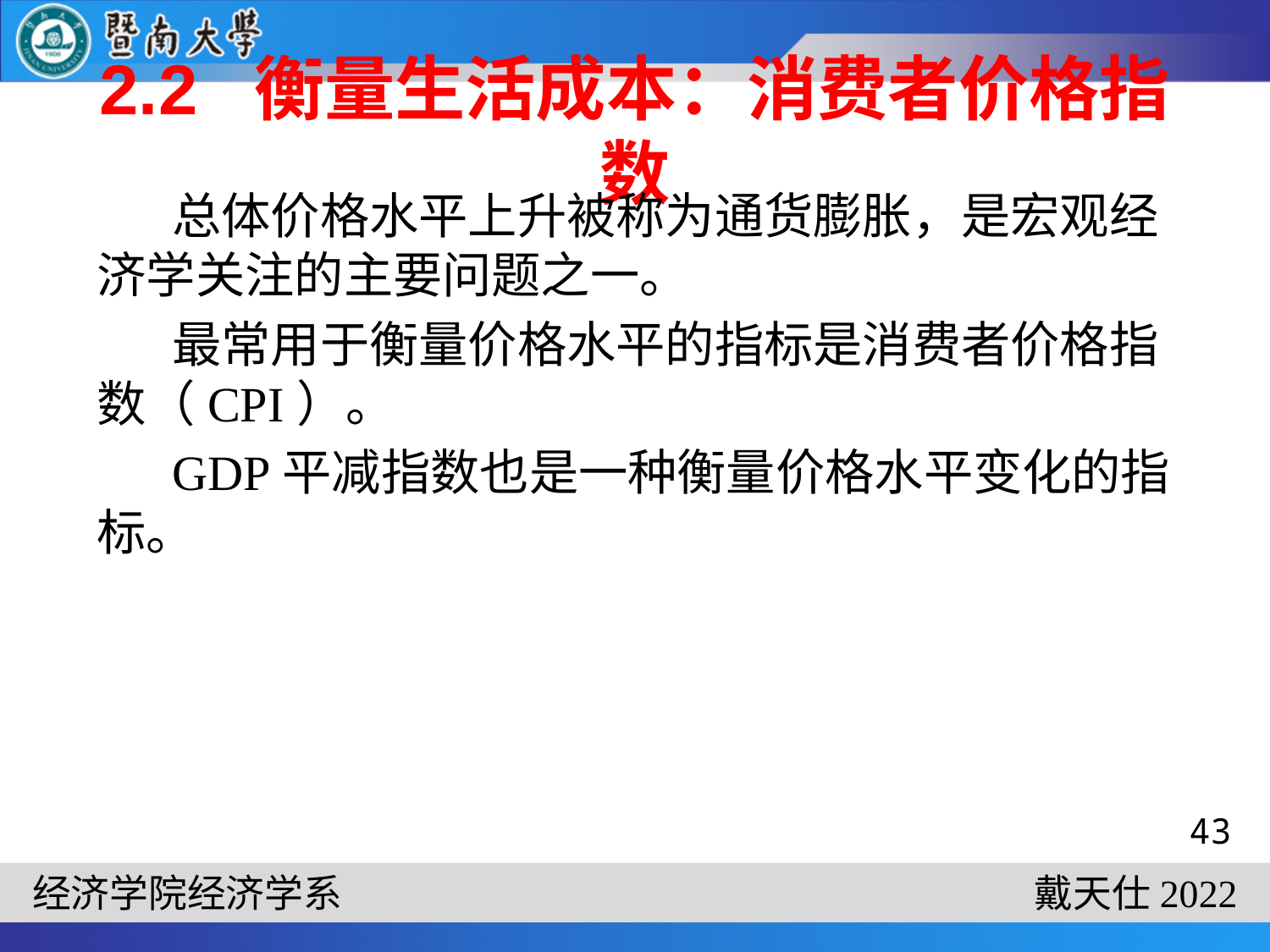

# 2.2  衡量生活成本：消费者价格指数
总体价格水平上升被称为通货膨胀，是宏观经济学关注的主要问题之一。
最常用于衡量价格水平的指标是消费者价格指数（CPI）。
GDP平减指数也是一种衡量价格水平变化的指标。

43